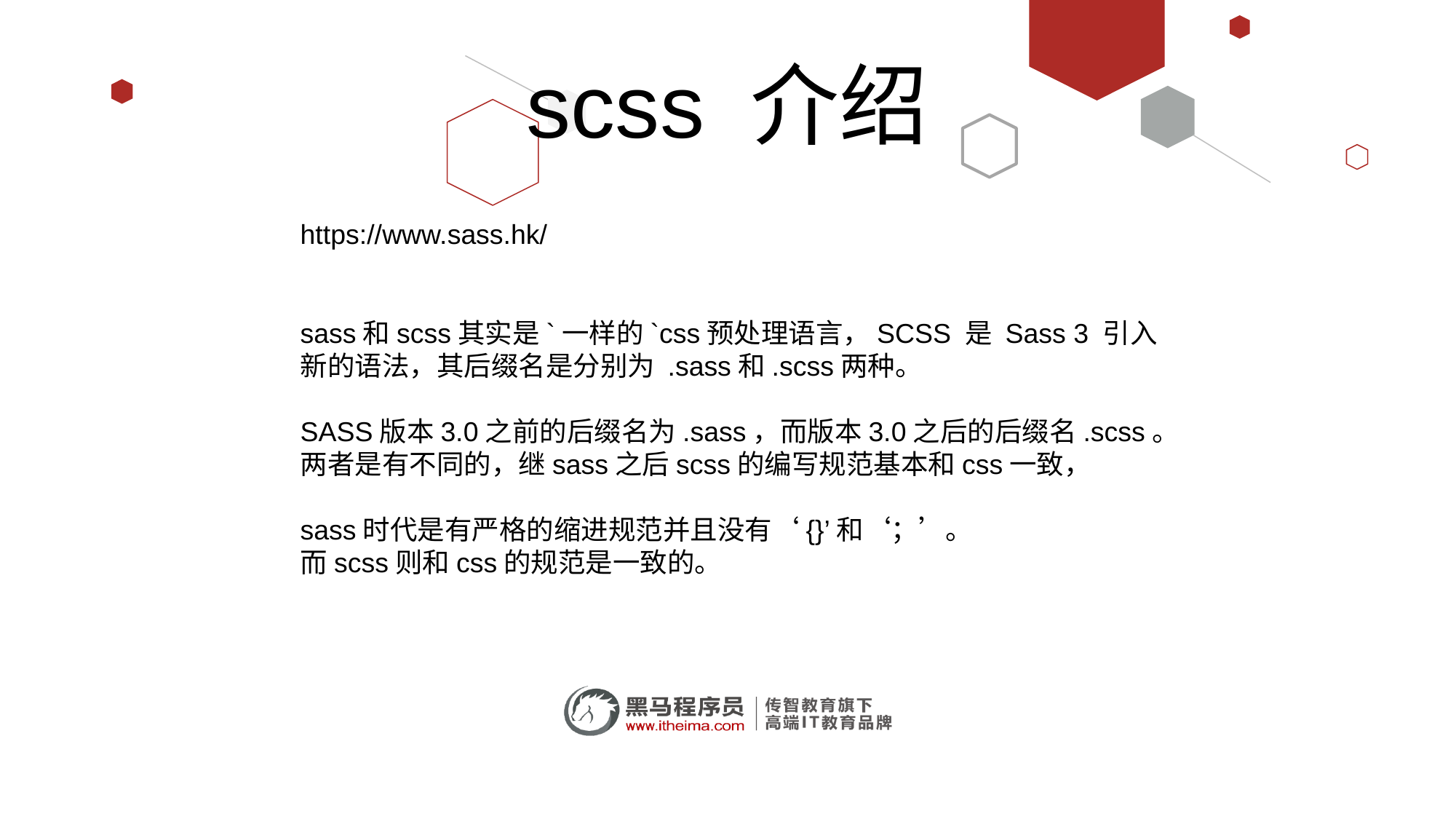

# scss 介绍
https://www.sass.hk/
sass和scss其实是`一样的`css预处理语言，SCSS 是 Sass 3 引入新的语法，其后缀名是分别为 .sass和.scss两种。

SASS版本3.0之前的后缀名为.sass，而版本3.0之后的后缀名.scss。
两者是有不同的，继sass之后scss的编写规范基本和css一致，

sass时代是有严格的缩进规范并且没有‘{}’和‘；’。
而scss则和css的规范是一致的。